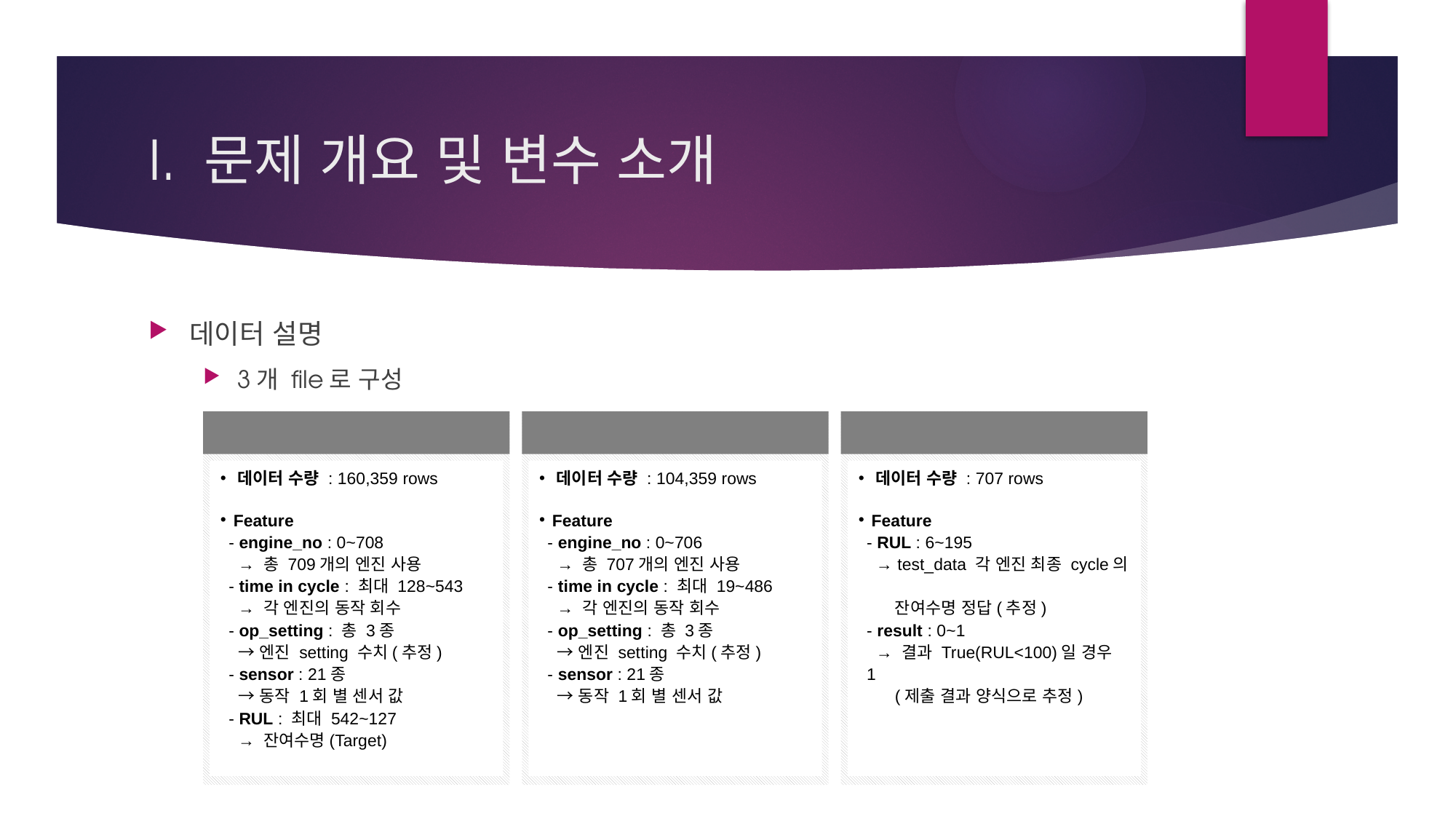

# I. 문제 개요 및 변수 소개
데이터 설명
3개 file로 구성

train_data
 데이터 수량 : 160,359 rows
 Feature
- engine_no : 0~708
  → 총 709개의 엔진 사용
- time in cycle : 최대 128~543
  → 각 엔진의 동작 회수
- op_setting : 총 3종
  → 엔진 setting 수치(추정)
- sensor : 21종
  → 동작 1회 별 센서 값
- RUL : 최대 542~127
  → 잔여수명(Target)
test_data

 데이터 수량 : 104,359 rows
 Feature
- engine_no : 0~706
  → 총 707개의 엔진 사용
- time in cycle : 최대 19~486
  → 각 엔진의 동작 회수
- op_setting : 총 3종
  → 엔진 setting 수치(추정)
- sensor : 21종
  → 동작 1회 별 센서 값

RUL_test
 데이터 수량 : 707 rows
 Feature
- RUL : 6~195
  → test_data 각 엔진 최종 cycle의
      잔여수명 정답(추정)
- result : 0~1
  → 결과 True(RUL<100)일 경우 1
      (제출 결과 양식으로 추정)